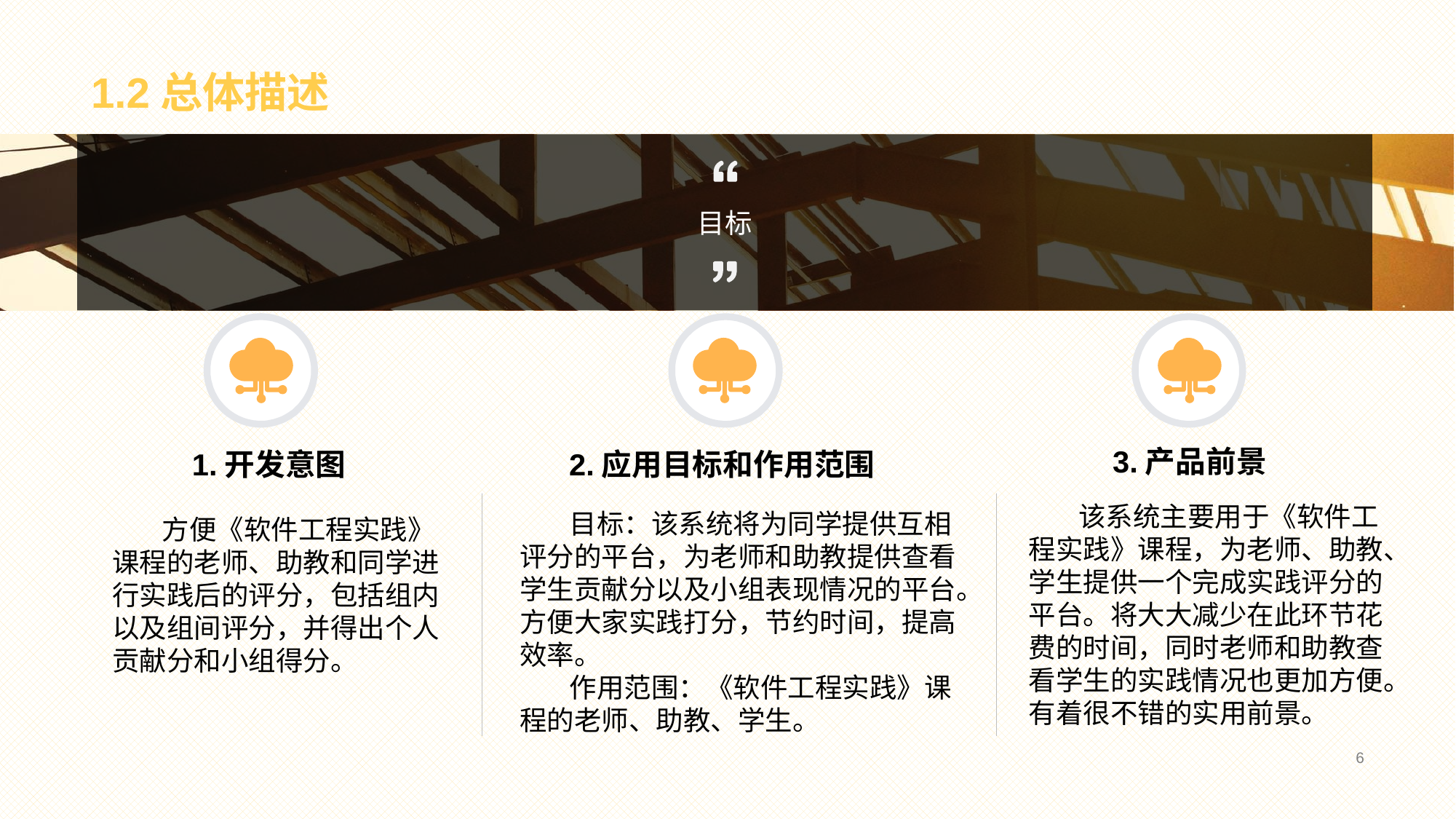

# 1.2总体描述

目标

1.开发意图

2.应用目标和作用范围

3.产品前景
       该系统主要用于《软件工程实践》课程，为老师、助教、学生提供一个完成实践评分的平台。将大大减少在此环节花费的时间，同时老师和助教查看学生的实践情况也更加方便。有着很不错的实用前景。
       目标：该系统将为同学提供互相评分的平台，为老师和助教提供查看学生贡献分以及小组表现情况的平台。方便大家实践打分，节约时间，提高效率。
       作用范围：《软件工程实践》课程的老师、助教、学生。
       方便《软件工程实践》课程的老师、助教和同学进行实践后的评分，包括组内以及组间评分，并得出个人贡献分和小组得分。
6